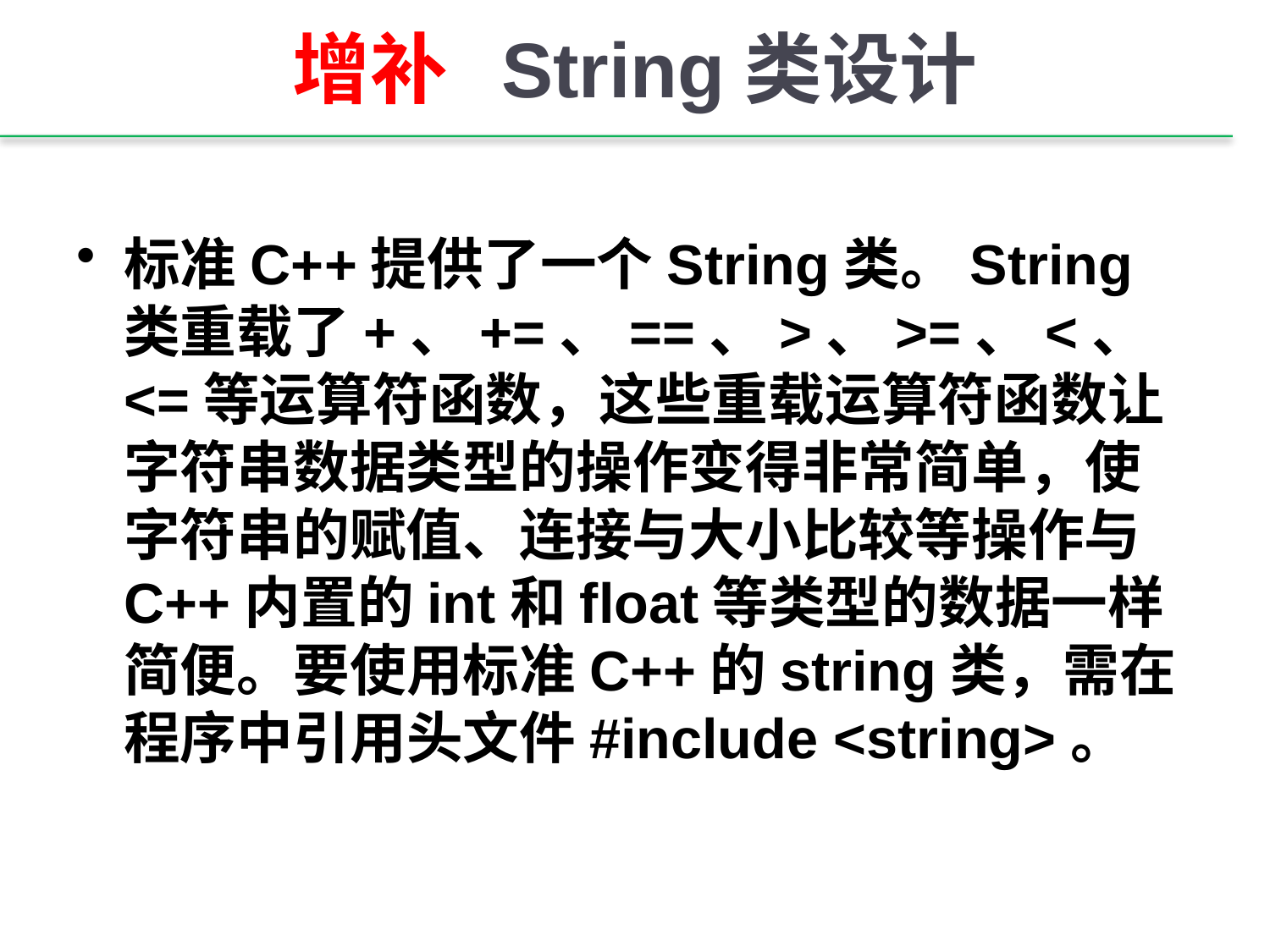

# 增补  String类设计
标准C++提供了一个String类。String类重载了+、+=、==、>、>=、<、<=等运算符函数，这些重载运算符函数让字符串数据类型的操作变得非常简单，使字符串的赋值、连接与大小比较等操作与C++内置的int和float等类型的数据一样简便。要使用标准C++的string类，需在程序中引用头文件#include <string>。